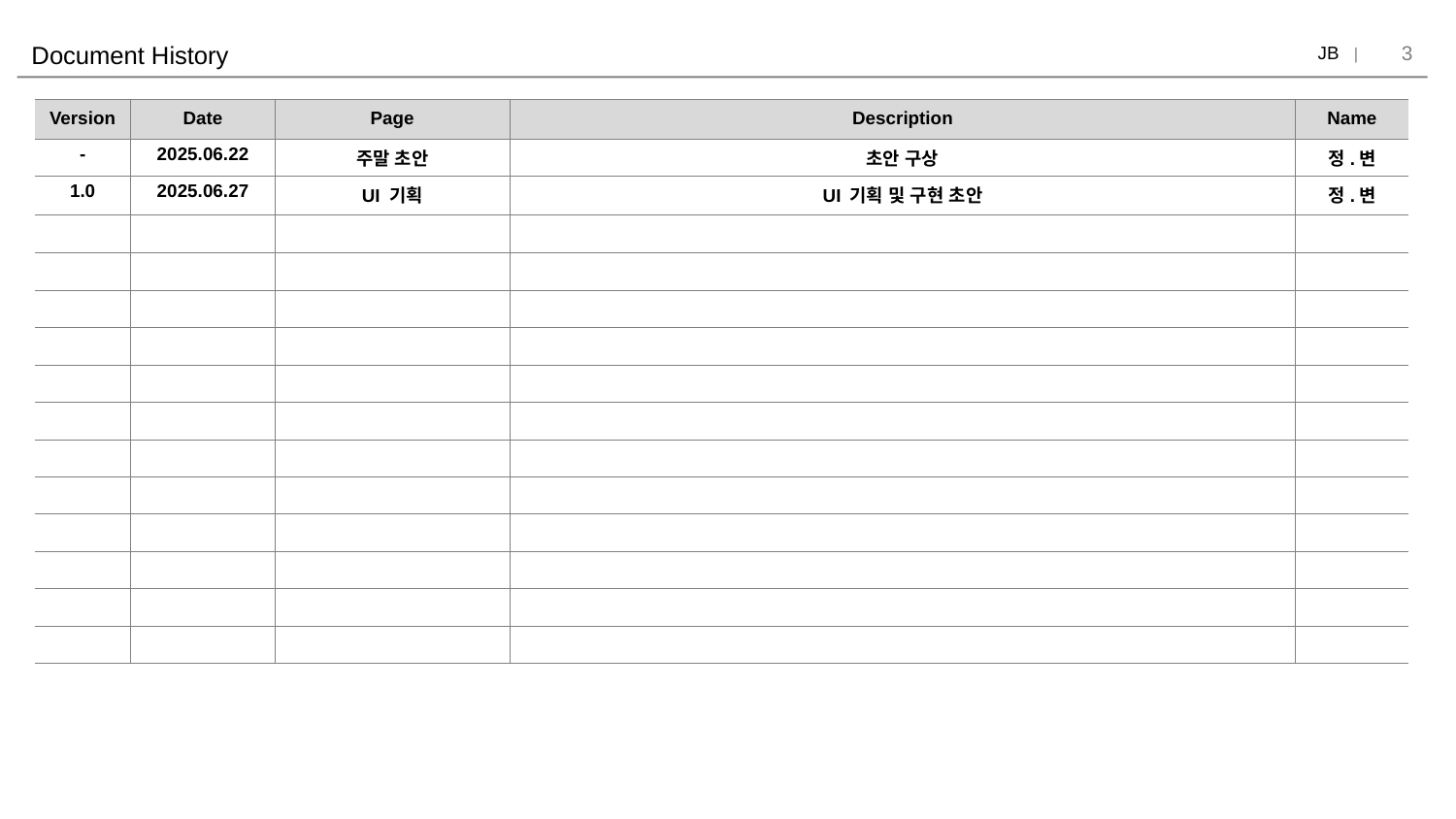

3
JB
# Document History
| Version | Date | Page | Description | Name |
| --- | --- | --- | --- | --- |
| - | 2025.06.22 | 주말 초안 | 초안 구상 | 정.변 |
| 1.0 | 2025.06.27 | UI 기획 | UI 기획 및 구현 초안 | 정.변 |
|  |  |  |  |  |
|  |  |  |  |  |
|  |  |  |  |  |
|  |  |  |  |  |
|  |  |  |  |  |
|  |  |  |  |  |
|  |  |  |  |  |
|  |  |  |  |  |
|  |  |  |  |  |
|  |  |  |  |  |
|  |  |  |  |  |
|  |  |  |  |  |